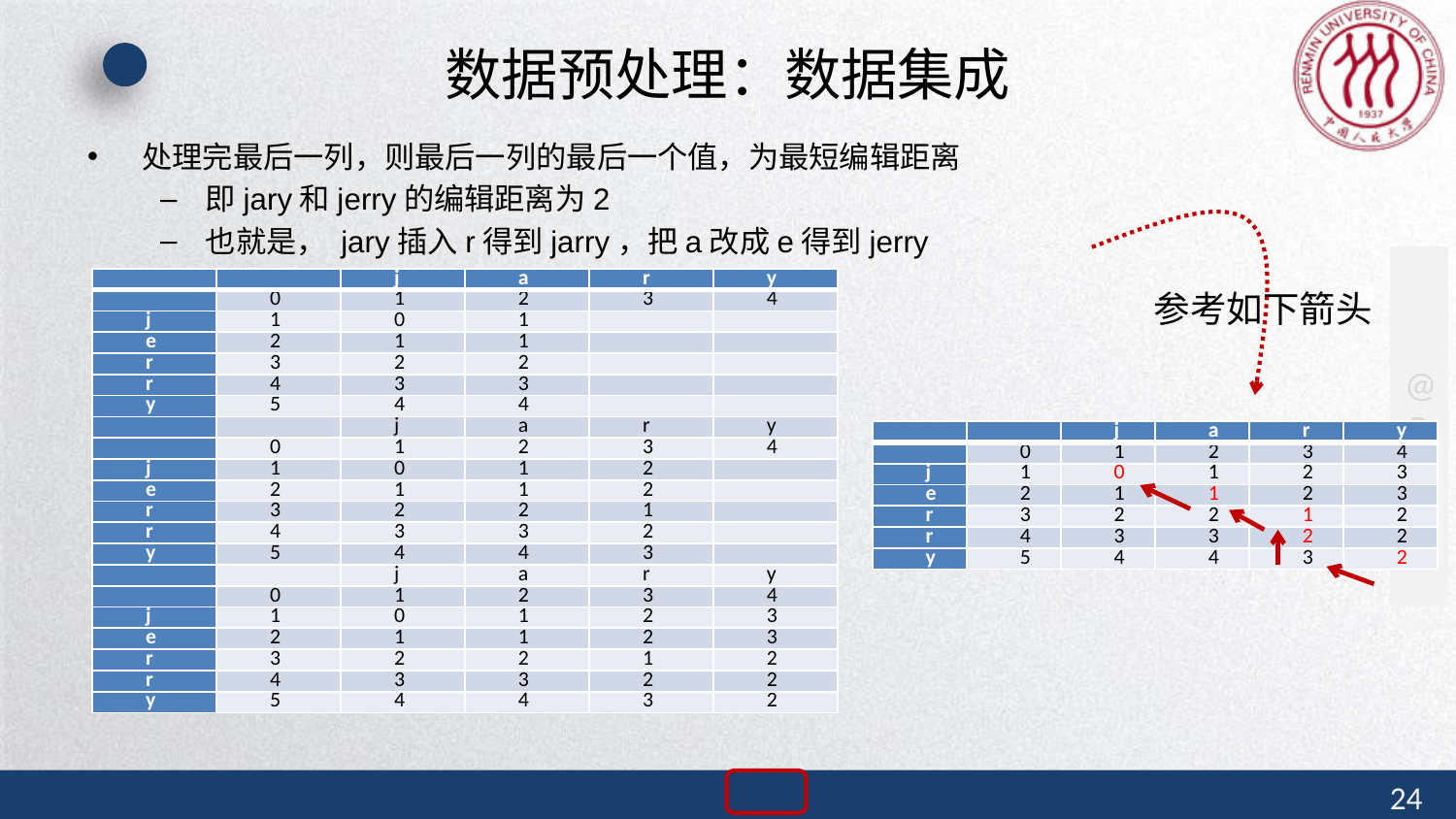

# 数据预处理：数据集成
处理完最后一列，则最后一列的最后一个值，为最短编辑距离
即jary和jerry的编辑距离为2
也就是， jary插入r得到jarry，把a改成e得到jerry

|  |  | j | a | r | y |
| --- | --- | --- | --- | --- | --- |
|  | 0 | 1 | 2 | 3 | 4 |
| j | 1 | 0 | 1 |  |  |
| e | 2 | 1 | 1 |  |  |
| r | 3 | 2 | 2 |  |  |
| r | 4 | 3 | 3 |  |  |
| y | 5 | 4 | 4 |  |  |
|  |  | j | a | r | y |
|  | 0 | 1 | 2 | 3 | 4 |
| j | 1 | 0 | 1 | 2 |  |
| e | 2 | 1 | 1 | 2 |  |
| r | 3 | 2 | 2 | 1 |  |
| r | 4 | 3 | 3 | 2 |  |
| y | 5 | 4 | 4 | 3 |  |
|  |  | j | a | r | y |
|  | 0 | 1 | 2 | 3 | 4 |
| j | 1 | 0 | 1 | 2 | 3 |
| e | 2 | 1 | 1 | 2 | 3 |
| r | 3 | 2 | 2 | 1 | 2 |
| r | 4 | 3 | 3 | 2 | 2 |
| y | 5 | 4 | 4 | 3 | 2 |
参考如下箭头
|  |  | j | a | r | y |
| --- | --- | --- | --- | --- | --- |
|  | 0 | 1 | 2 | 3 | 4 |
| j | 1 | 0 | 1 | 2 | 3 |
| e | 2 | 1 | 1 | 2 | 3 |
| r | 3 | 2 | 2 | 1 | 2 |
| r | 4 | 3 | 3 | 2 | 2 |
| y | 5 | 4 | 4 | 3 | 2 |